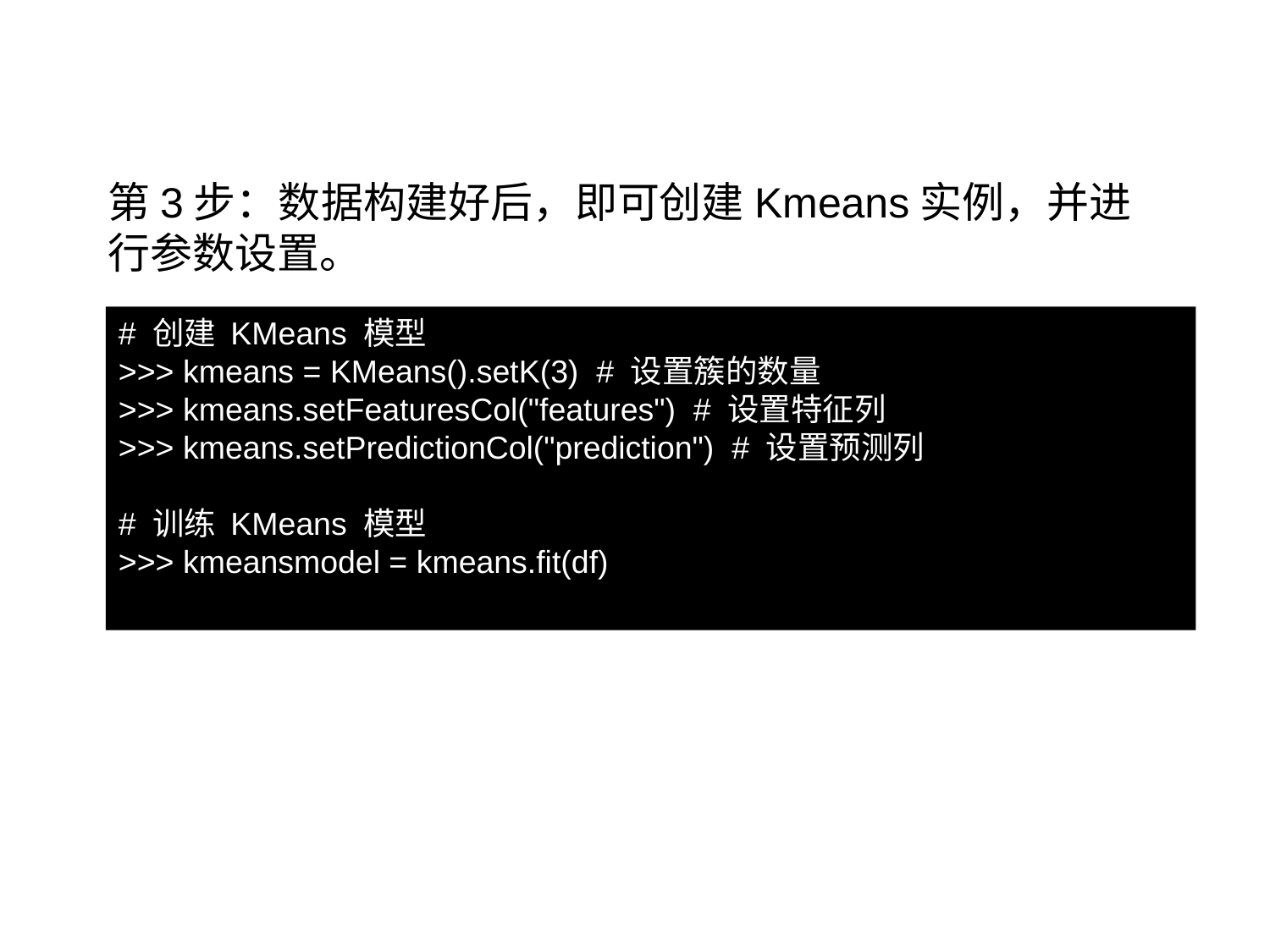

9.8.1 K-Means 聚类算法
第3步：数据构建好后，即可创建Kmeans实例，并进行参数设置。
# 创建 KMeans 模型
>>> kmeans = KMeans().setK(3)  # 设置簇的数量
>>> kmeans.setFeaturesCol("features")  # 设置特征列
>>> kmeans.setPredictionCol("prediction")  # 设置预测列

# 训练 KMeans 模型
>>> kmeansmodel = kmeans.fit(df)